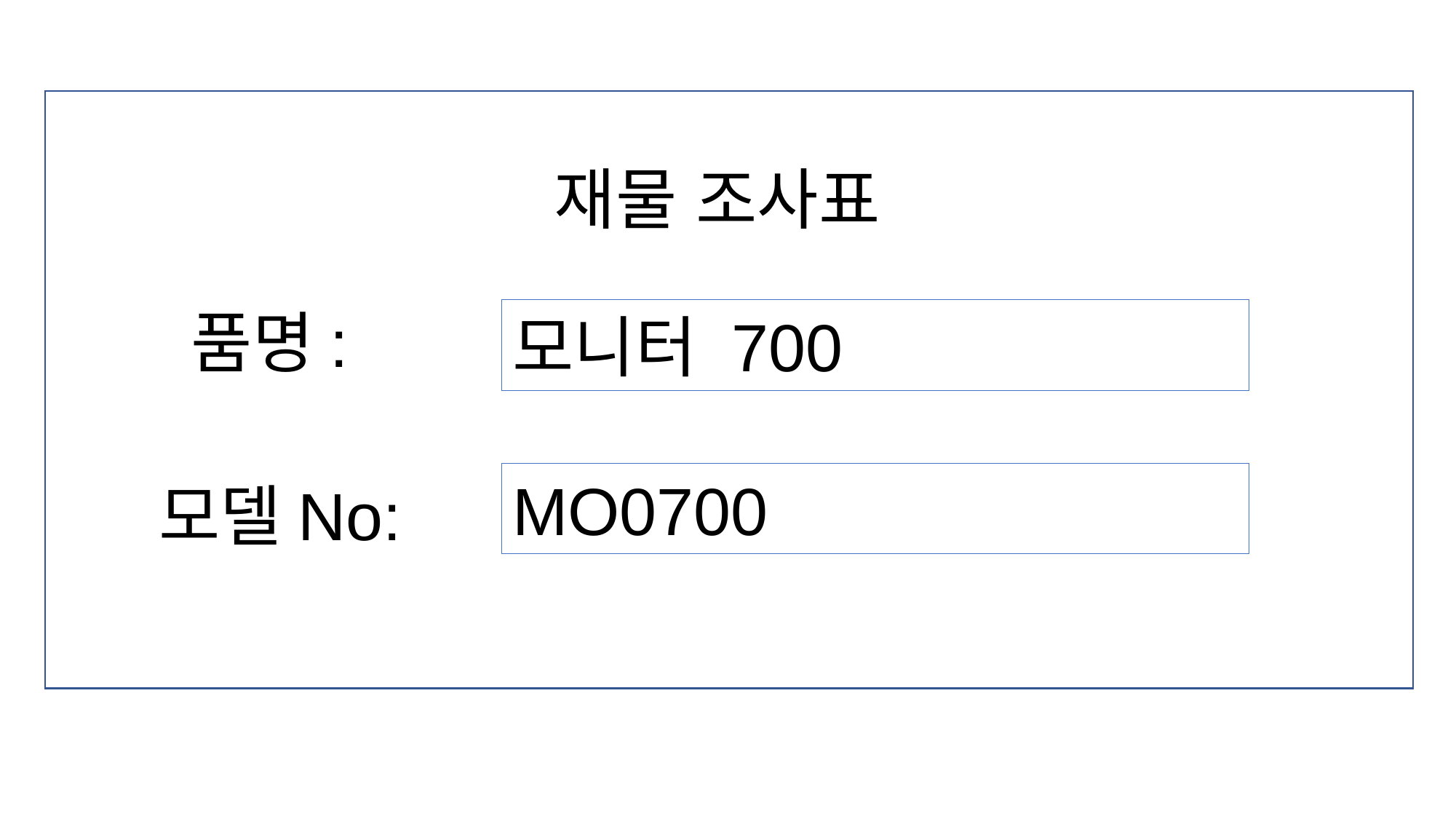

재물 조사표
품명:
모니터 700
MO0700
모델No: